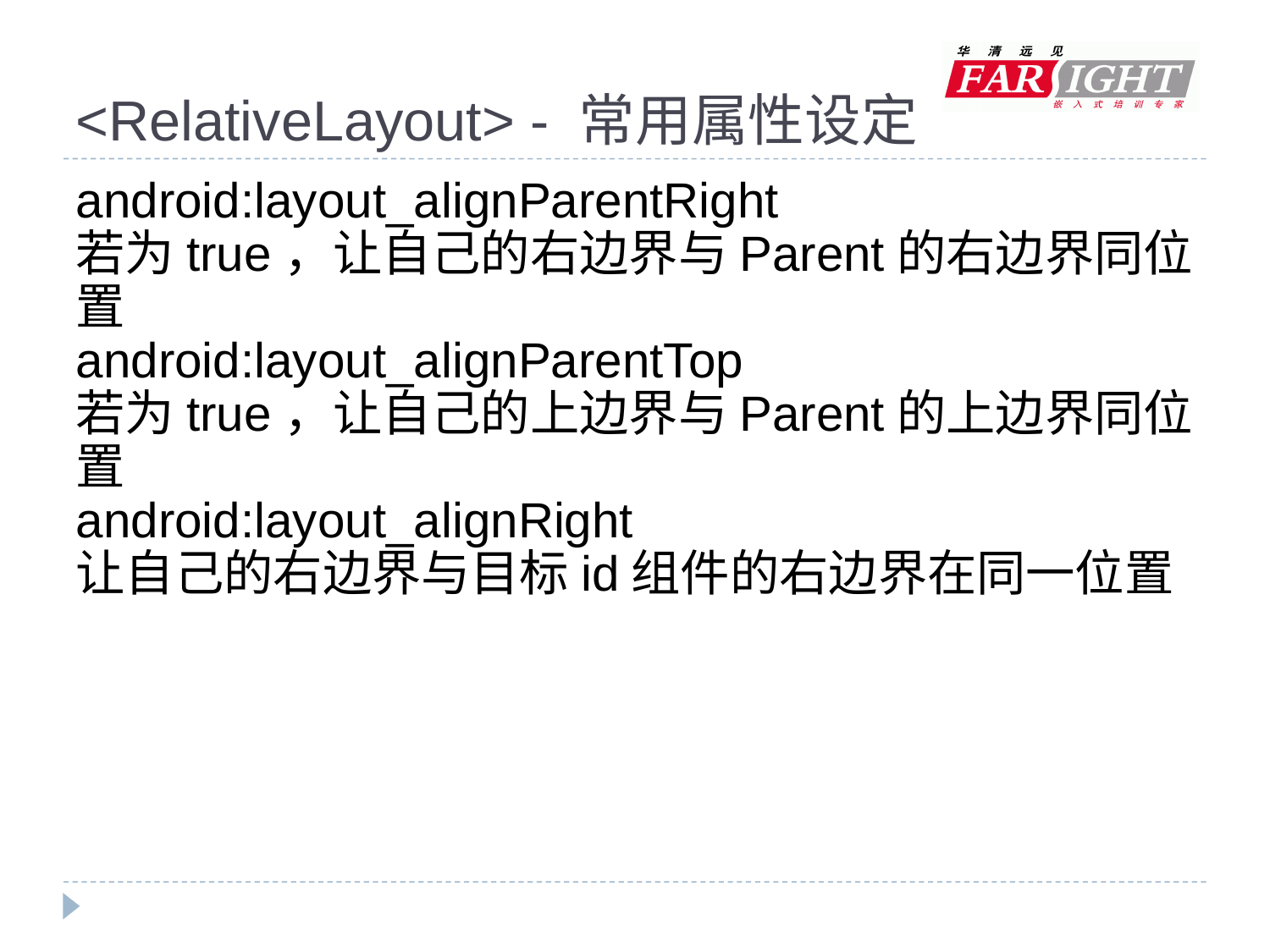

# <RelativeLayout> - 常用属性设定
android:layout_alignParentRight
若为true，让自己的右边界与Parent的右边界同位置
android:layout_alignParentTop
若为true，让自己的上边界与Parent的上边界同位置
android:layout_alignRight
让自己的右边界与目标id组件的右边界在同一位置